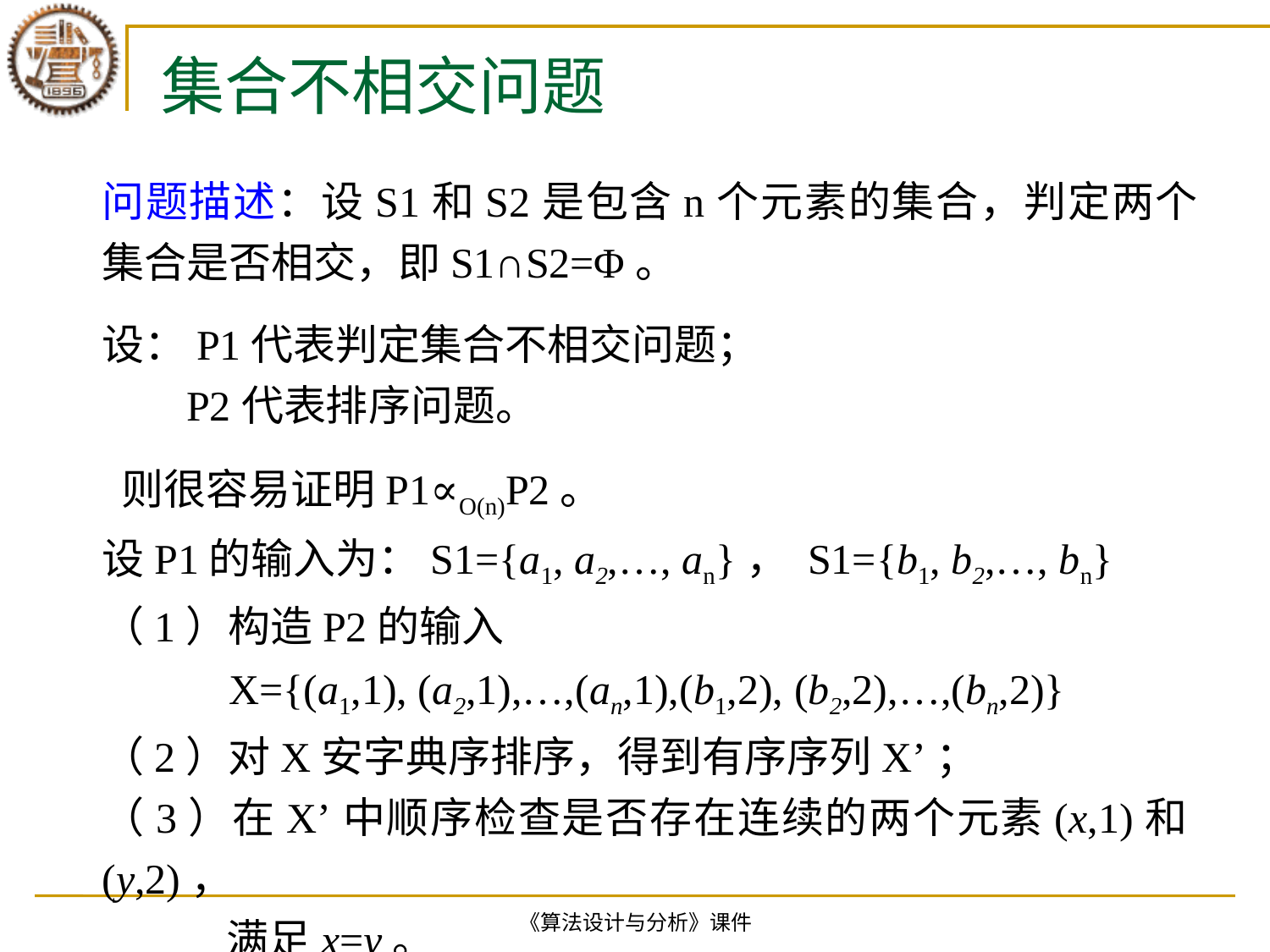

# 集合不相交问题

问题描述：设S1和S2是包含n个元素的集合，判定两个集合是否相交，即S1∩S2=Φ。
设：P1代表判定集合不相交问题；
        P2代表排序问题。
 则很容易证明P1∝O(n)P2。
设P1的输入为：S1={a1, a2,…, an}， S1={b1, b2,…, bn}
（1）构造P2的输入
            X={(a1,1), (a2,1),…,(an,1),(b1,2), (b2,2),…,(bn,2)}
（2）对X安字典序排序，得到有序序列X’；
（3）在X’中顺序检查是否存在连续的两个元素(x,1)和(y,2)，
            满足x=y。

《算法设计与分析》课件
24